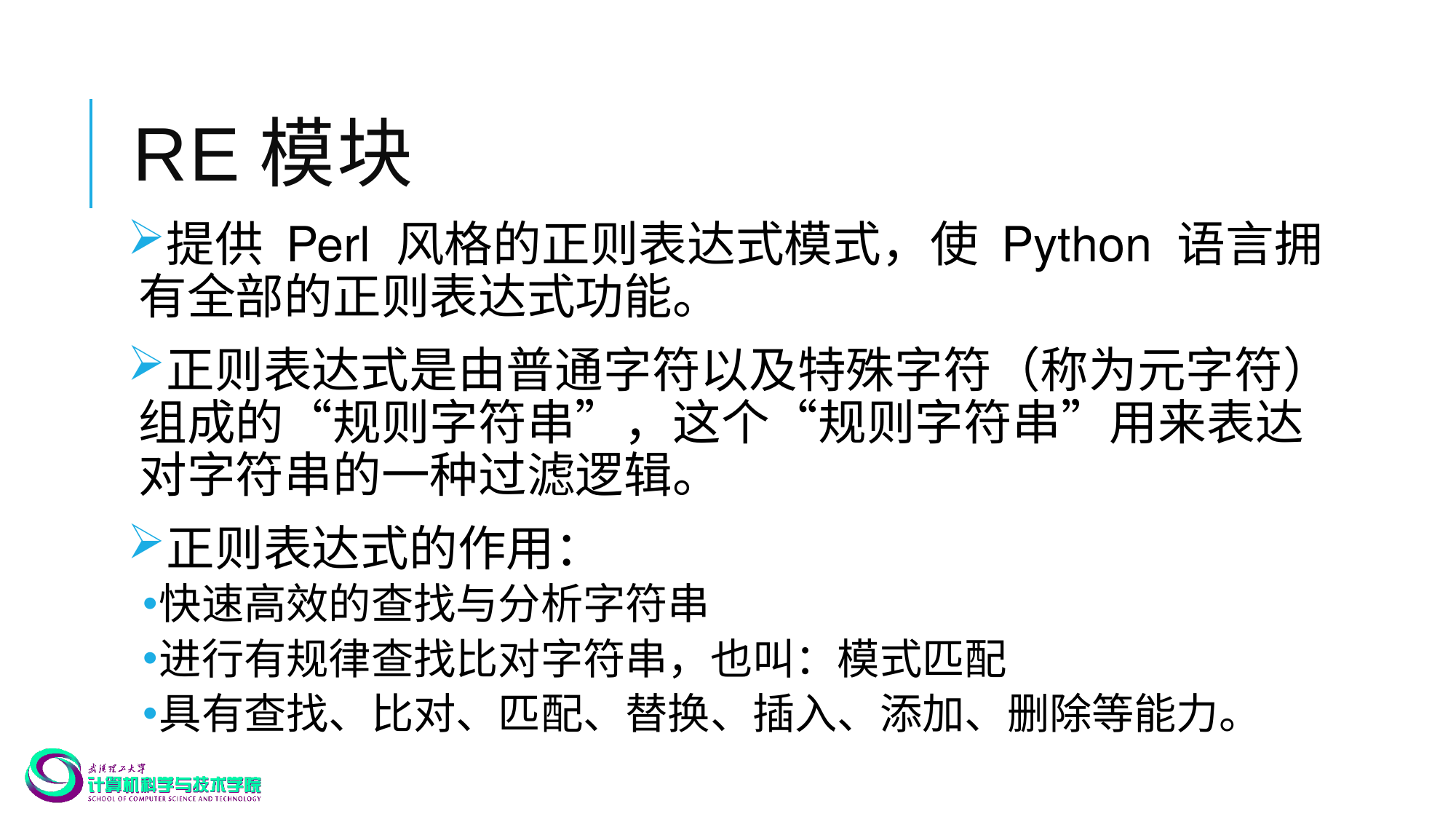

# re模块
提供 Perl 风格的正则表达式模式，使 Python 语言拥有全部的正则表达式功能。
正则表达式是由普通字符以及特殊字符（称为元字符）组成的“规则字符串”，这个“规则字符串”用来表达对字符串的一种过滤逻辑。
正则表达式的作用：
快速高效的查找与分析字符串
进行有规律查找比对字符串，也叫：模式匹配
具有查找、比对、匹配、替换、插入、添加、删除等能力。